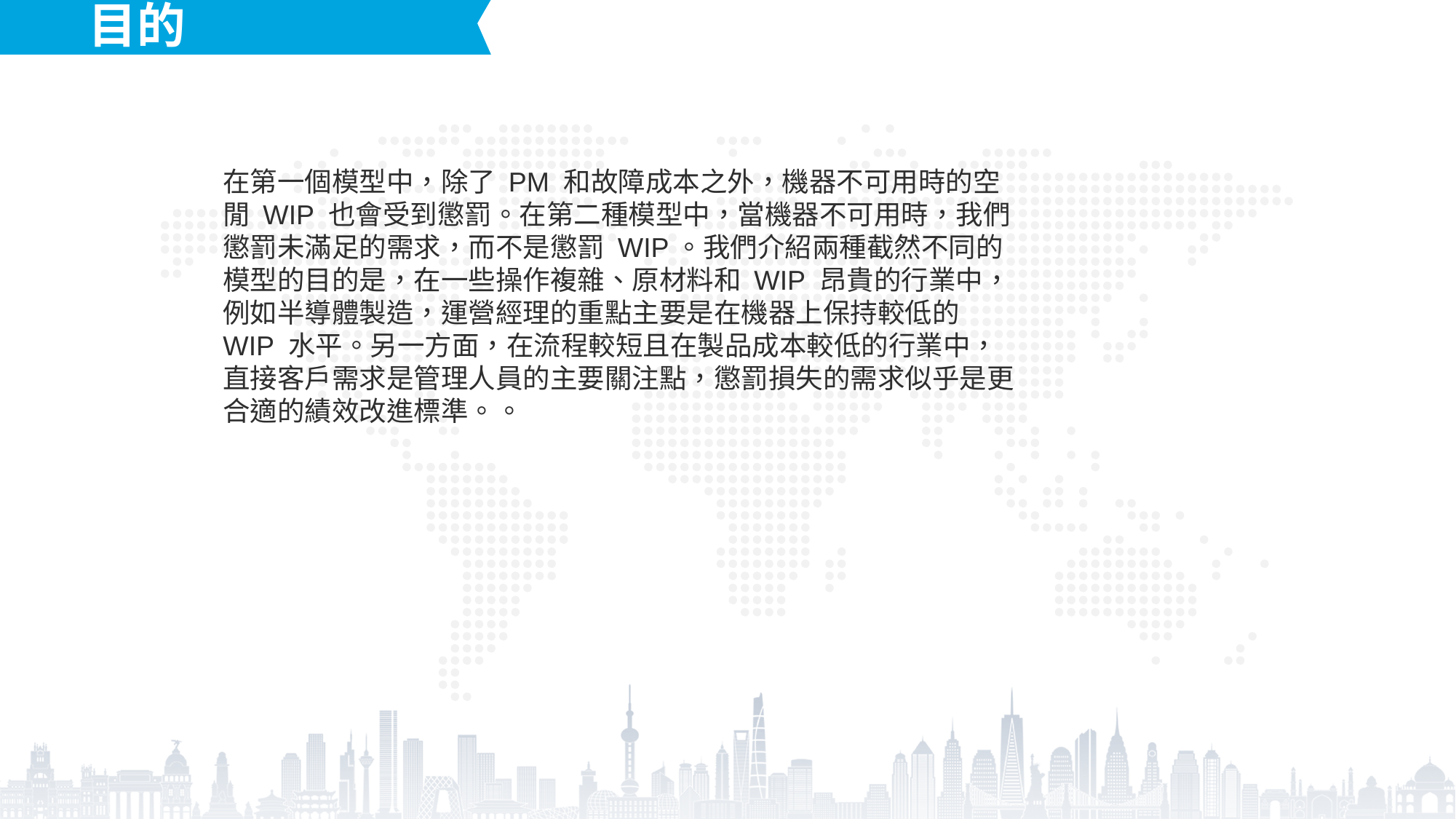

目的
在第一個模型中，除了 PM 和故障成本之外，機器不可用時的空閒 WIP 也會受到懲罰。在第二種模型中，當機器不可用時，我們懲罰未滿足的需求，而不是懲罰 WIP。我們介紹兩種截然不同的模型的目的是，在一些操作複雜、原材料和 WIP 昂貴的行業中，例如半導體製造，運營經理的重點主要是在機器上保持較低的 WIP 水平。另一方面，在流程較短且在製品成本較低的行業中，直接客戶需求是管理人員的主要關注點，懲罰損失的需求似乎是更合適的績效改進標準。。